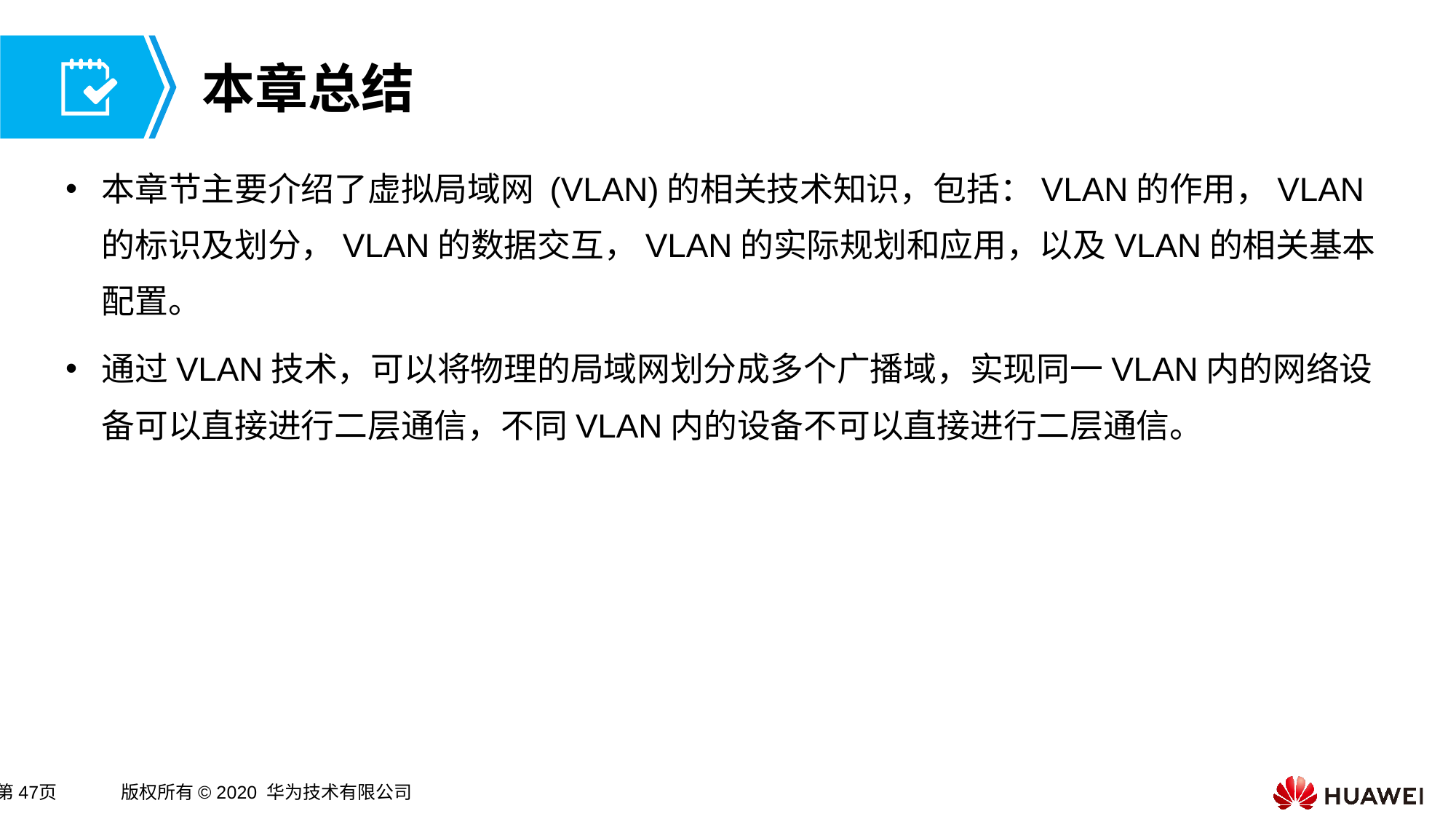

本章节主要介绍了虚拟局域网 (VLAN)的相关技术知识，包括：VLAN的作用，VLAN的标识及划分，VLAN的数据交互，VLAN的实际规划和应用，以及VLAN的相关基本配置。
通过VLAN技术，可以将物理的局域网划分成多个广播域，实现同一VLAN内的网络设备可以直接进行二层通信，不同VLAN内的设备不可以直接进行二层通信。